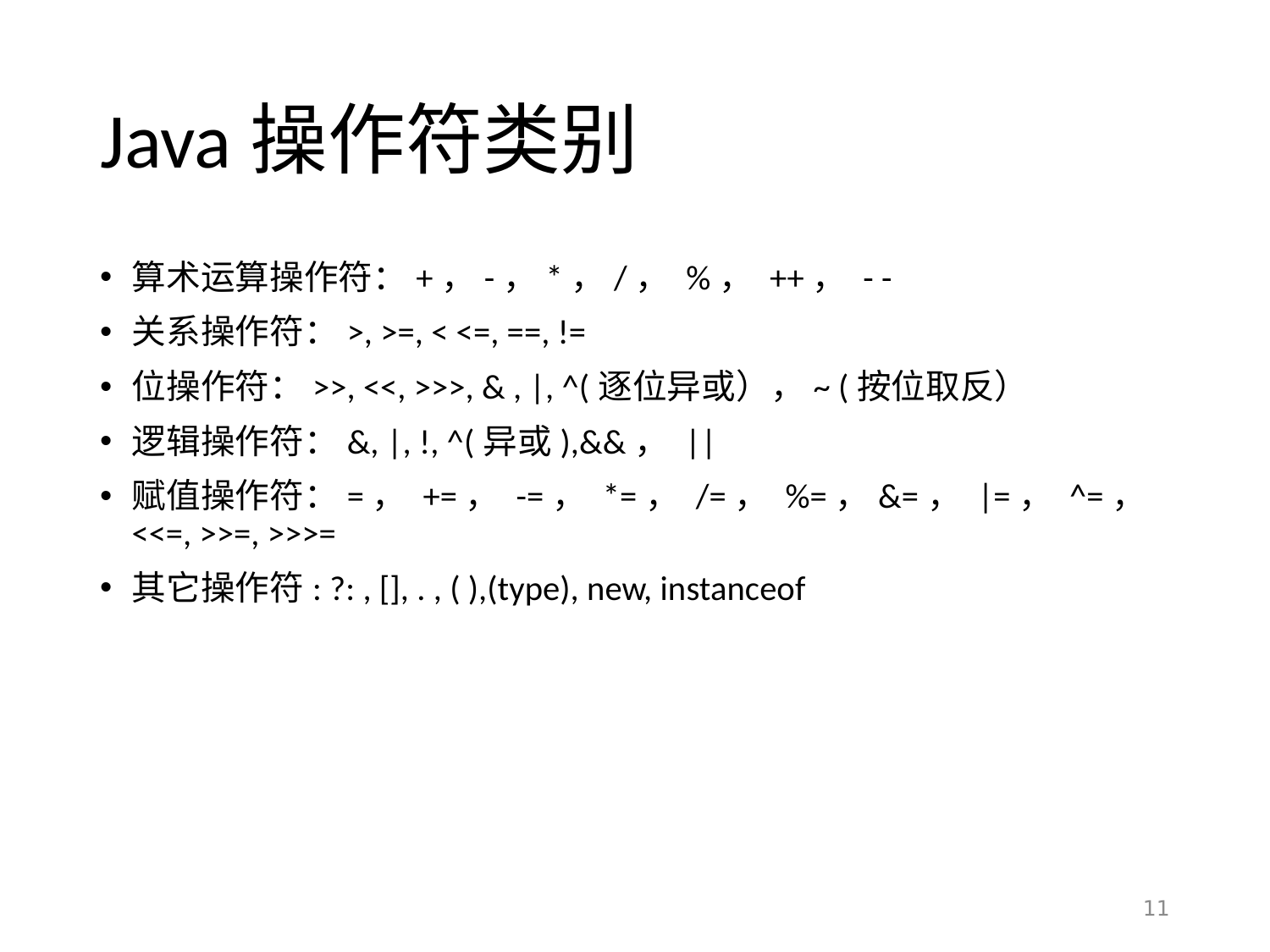

# Java操作符类别
算术运算操作符：+，-，*，/， %， ++， - -
关系操作符：>, >=, < <=, ==, !=
位操作符：>>, <<, >>>, & , |, ^(逐位异或），~ (按位取反）
逻辑操作符：&, |, !, ^(异或),&&， ||
赋值操作符：=， +=， -=， *=， /=， %=，&=， |=， ^=， <<=, >>=, >>>=
其它操作符: ?: , [], . , ( ),(type), new, instanceof
11